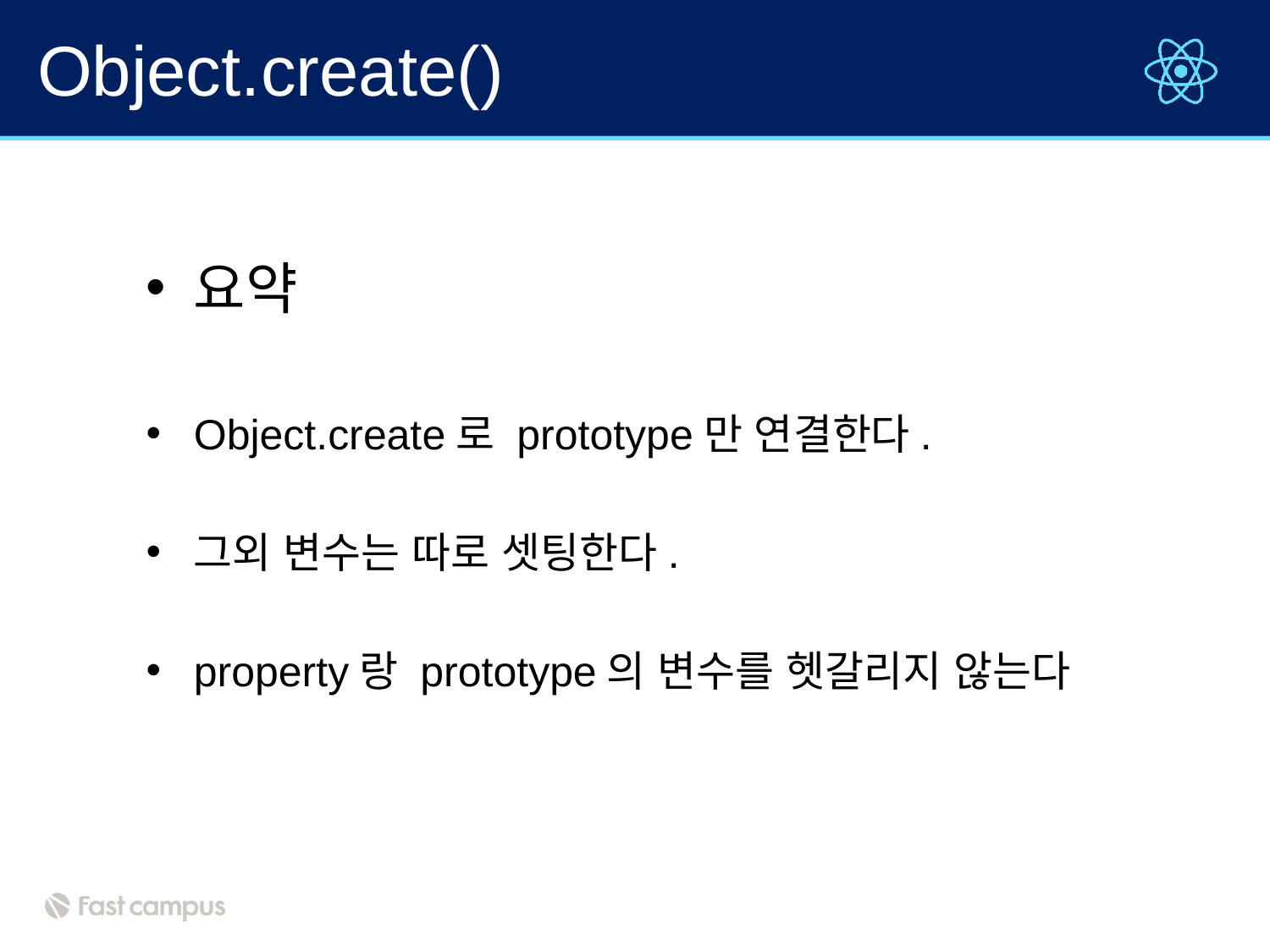

# Object.create()
요약

Object.create로 prototype만 연결한다.

그외 변수는 따로 셋팅한다.

property랑 prototype의 변수를 헷갈리지 않는다